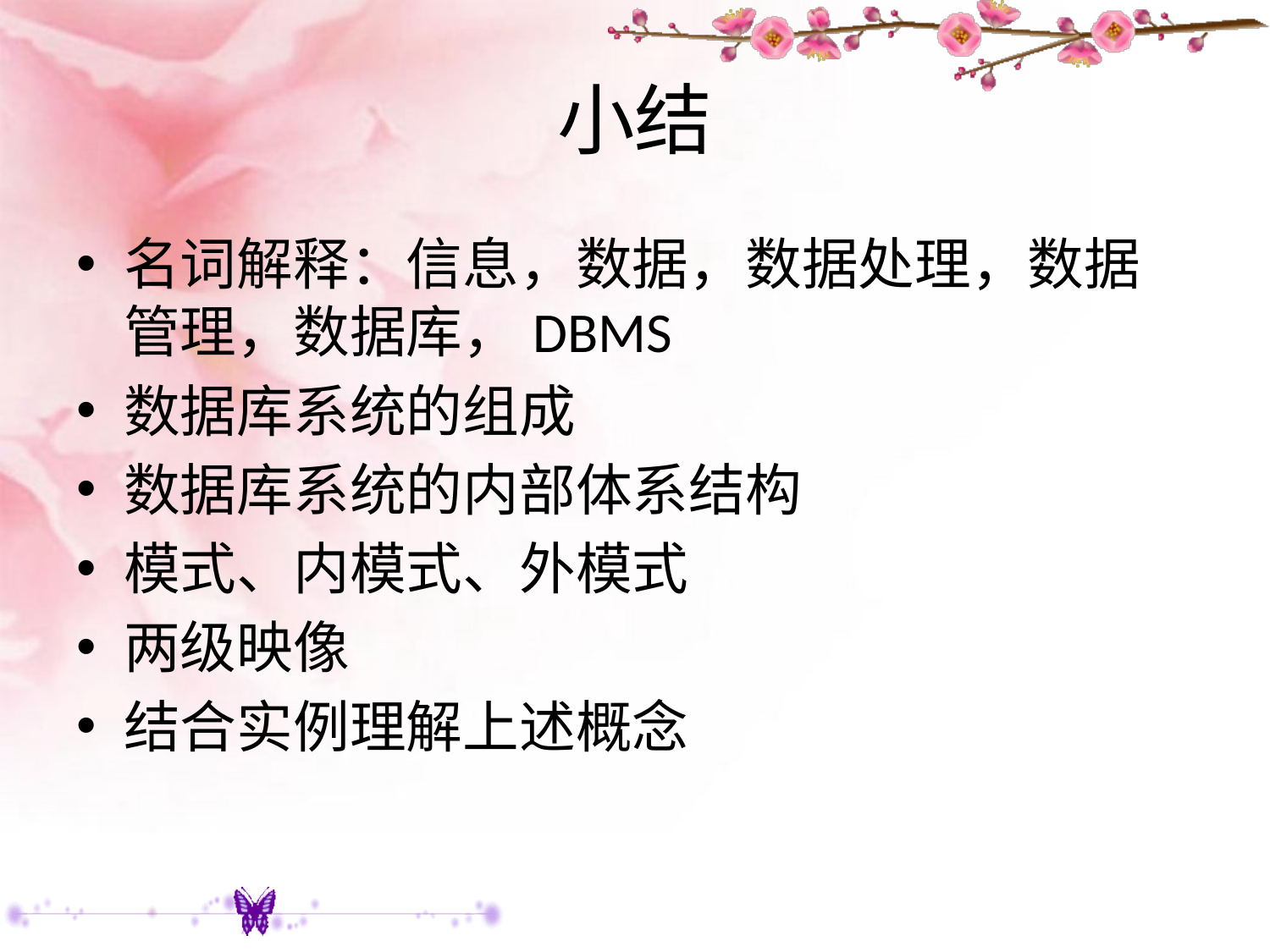

# 小结
名词解释：信息，数据，数据处理，数据管理，数据库，DBMS
数据库系统的组成
数据库系统的内部体系结构
模式、内模式、外模式
两级映像
结合实例理解上述概念